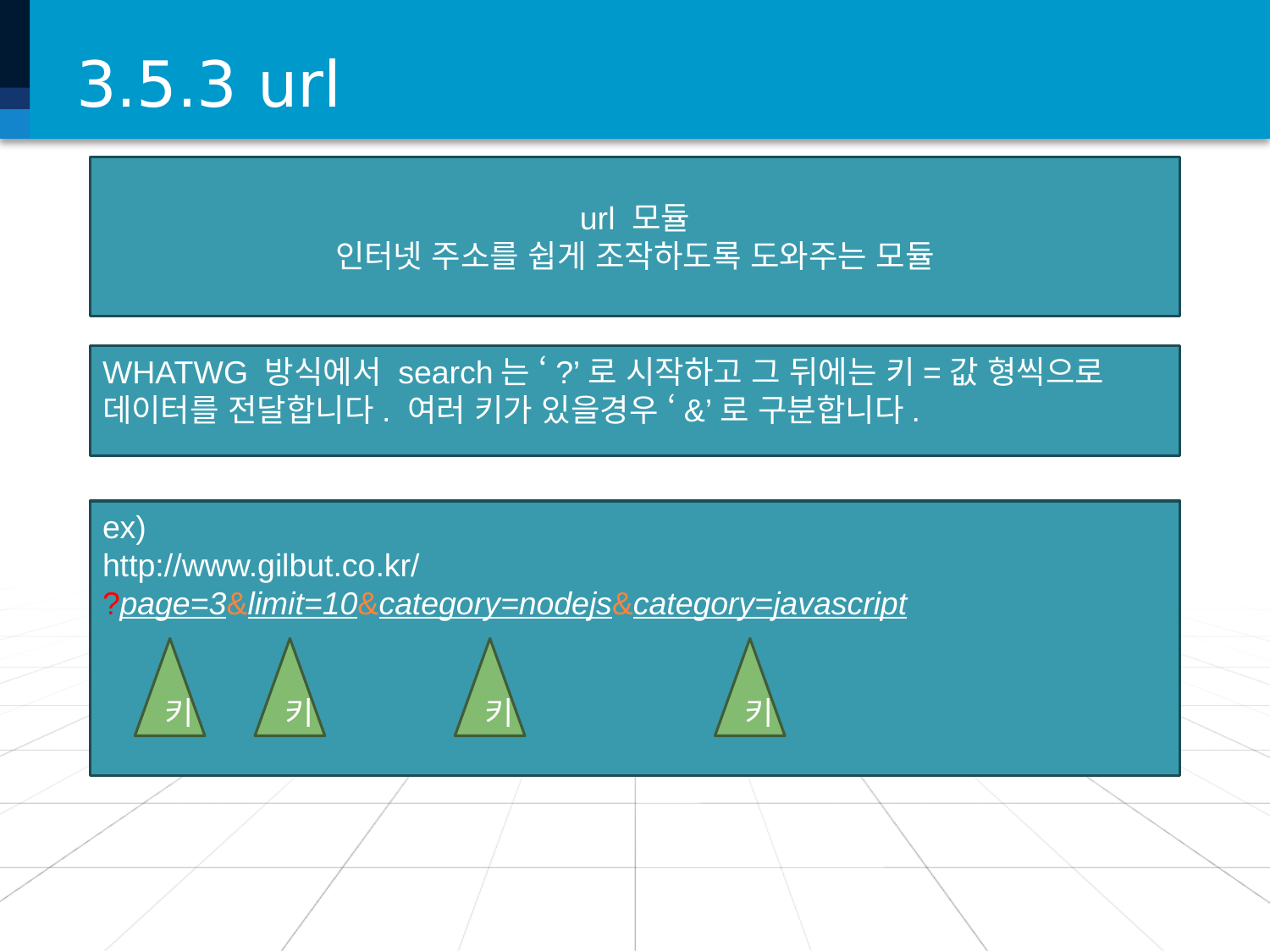

# 3.5.3 url
url 모듈
인터넷 주소를 쉽게 조작하도록 도와주는 모듈
WHATWG 방식에서 search는 ‘?’로 시작하고 그 뒤에는 키=값 형씩으로 데이터를 전달합니다. 여러 키가 있을경우 ‘&’로 구분합니다.
ex)
http://www.gilbut.co.kr/
?page=3&limit=10&category=nodejs&category=javascript
키
키
키
키